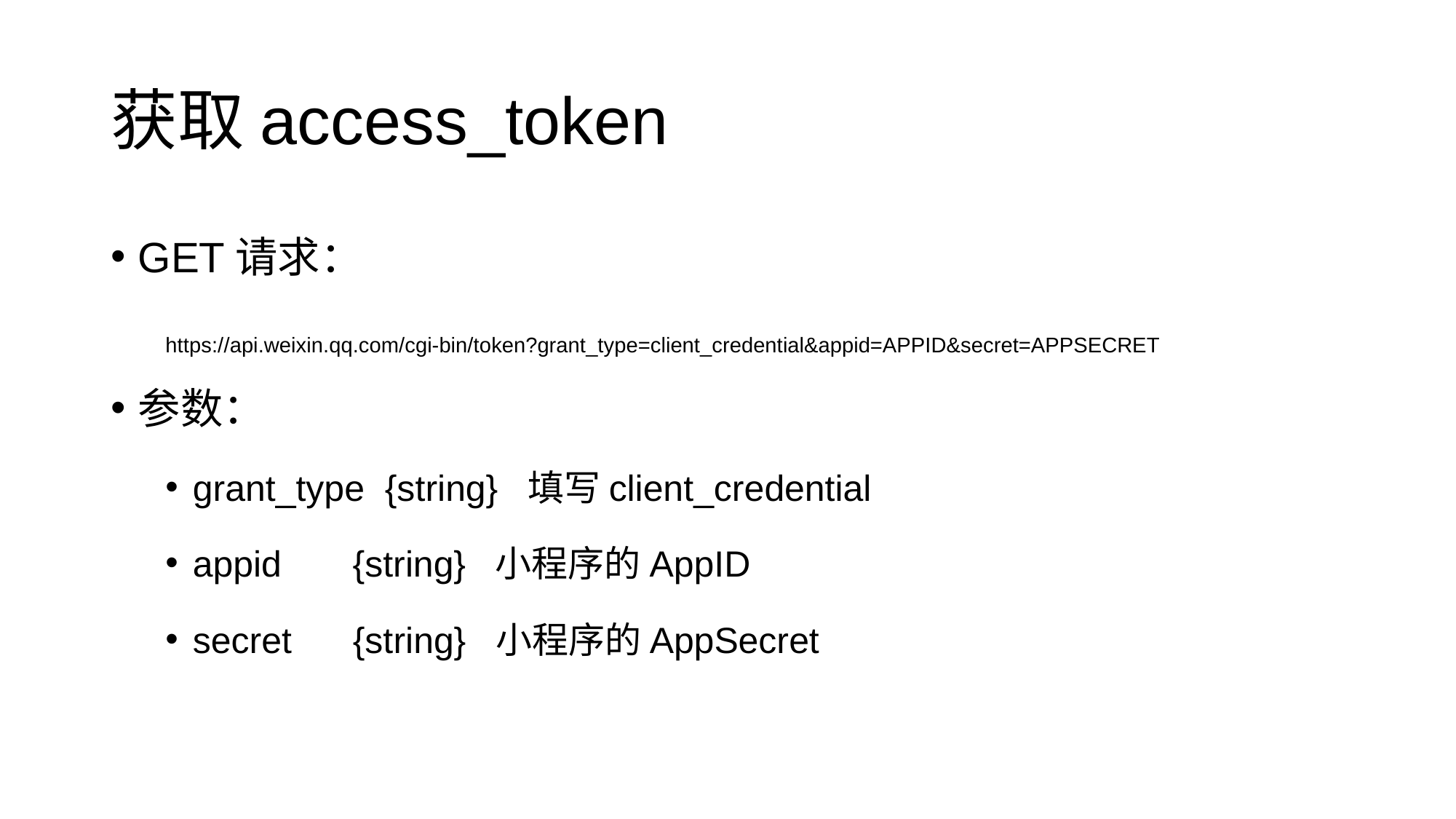

# 获取access_token
GET请求：
https://api.weixin.qq.com/cgi-bin/token?grant_type=client_credential&appid=APPID&secret=APPSECRET
参数：
grant_type  {string}  填写client_credential
appid       {string}  小程序的AppID
secret      {string}  小程序的AppSecret